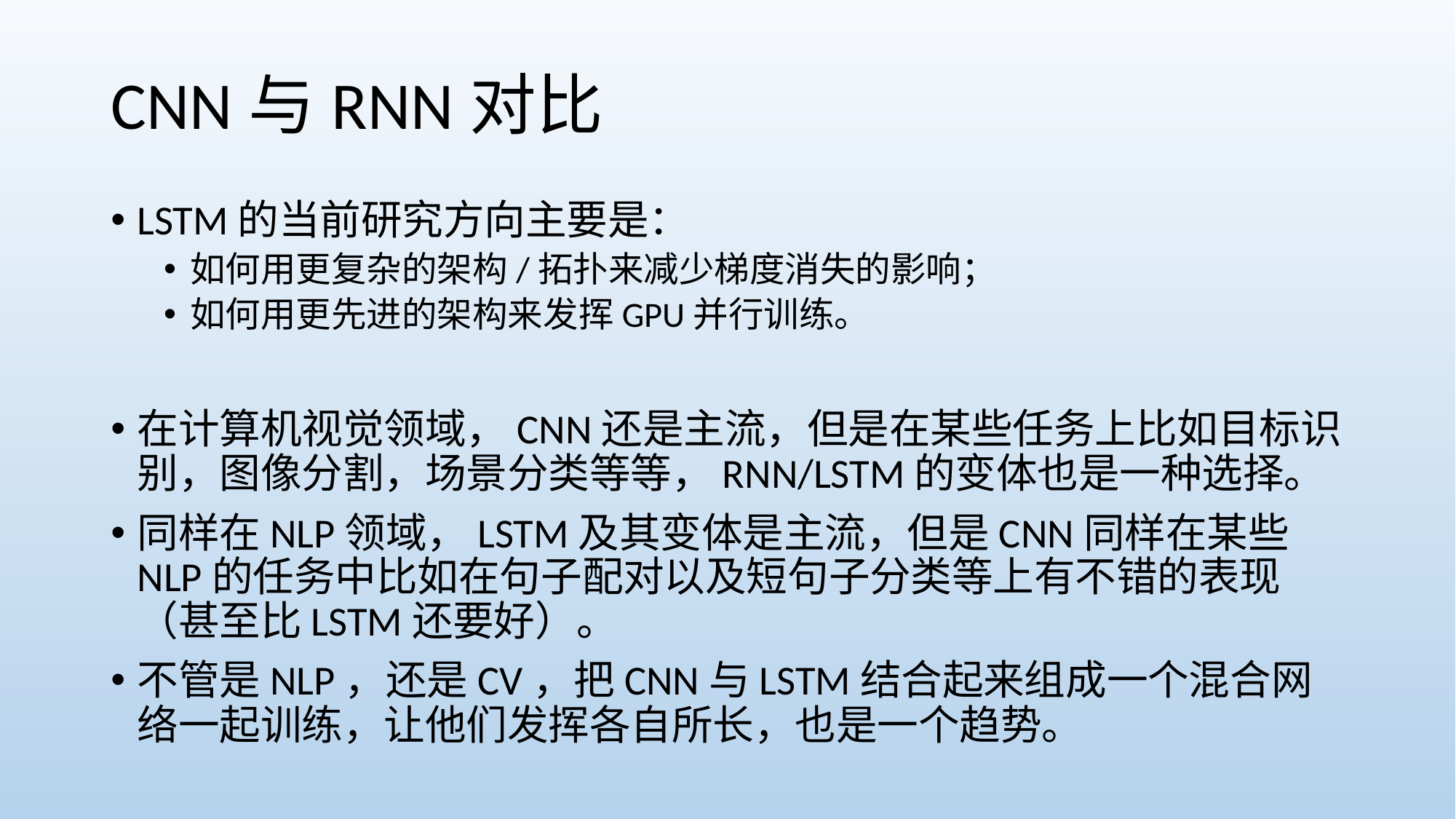

# CNN与RNN对比
LSTM的当前研究方向主要是：
如何用更复杂的架构/拓扑来减少梯度消失的影响；
如何用更先进的架构来发挥GPU并行训练。

在计算机视觉领域，CNN还是主流，但是在某些任务上比如目标识别，图像分割，场景分类等等，RNN/LSTM的变体也是一种选择。
同样在NLP领域，LSTM及其变体是主流，但是CNN同样在某些NLP的任务中比如在句子配对以及短句子分类等上有不错的表现（甚至比LSTM还要好）。
不管是NLP，还是CV，把CNN与LSTM结合起来组成一个混合网络一起训练，让他们发挥各自所长，也是一个趋势。